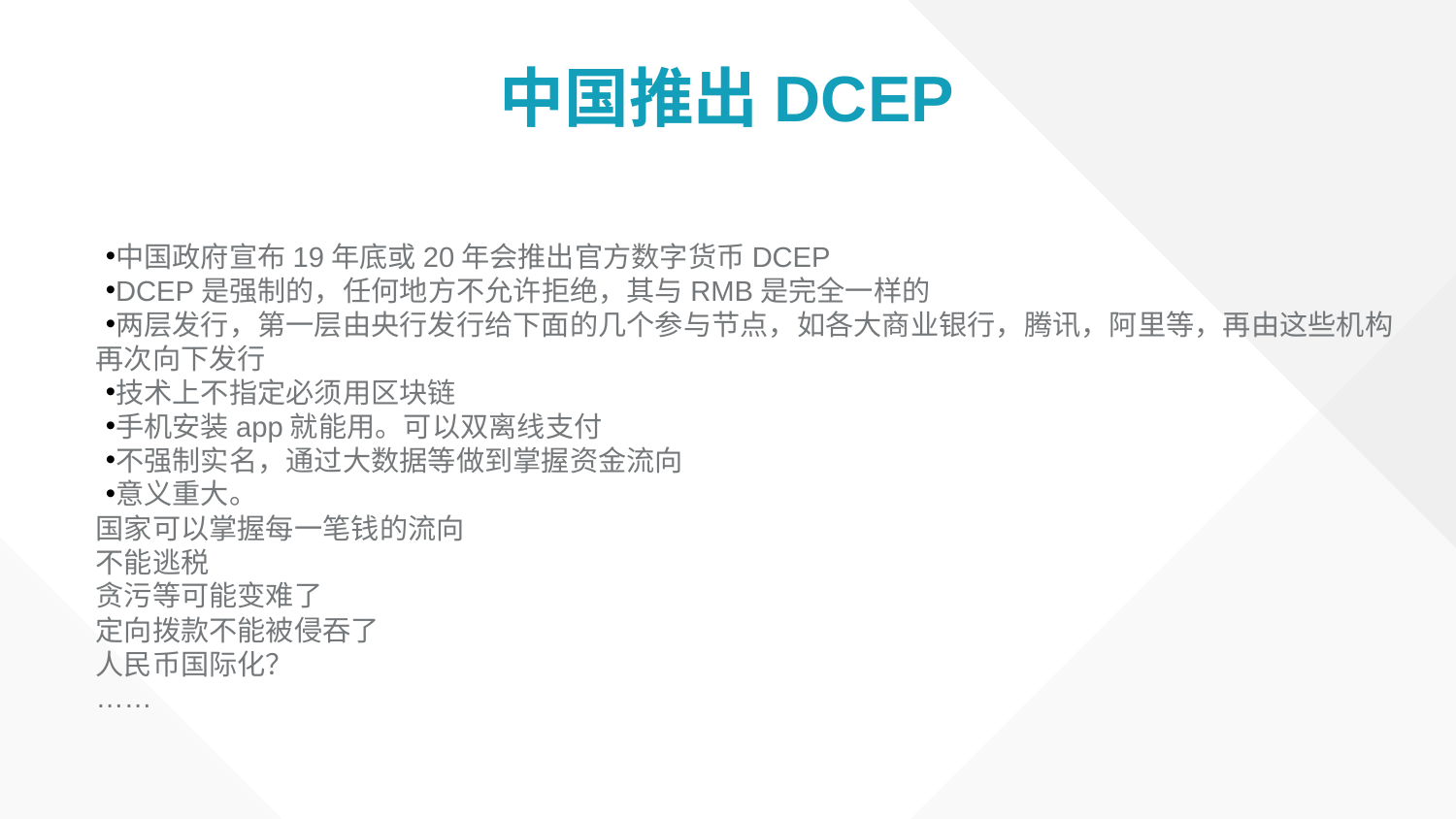

# 中国推出DCEP
中国政府宣布19年底或20年会推出官方数字货币DCEP
DCEP是强制的，任何地方不允许拒绝，其与RMB是完全一样的
两层发行，第一层由央行发行给下面的几个参与节点，如各大商业银行，腾讯，阿里等，再由这些机构再次向下发行
技术上不指定必须用区块链
手机安装app就能用。可以双离线支付
不强制实名，通过大数据等做到掌握资金流向
意义重大。
国家可以掌握每一笔钱的流向
不能逃税
贪污等可能变难了
定向拨款不能被侵吞了
人民币国际化？
……